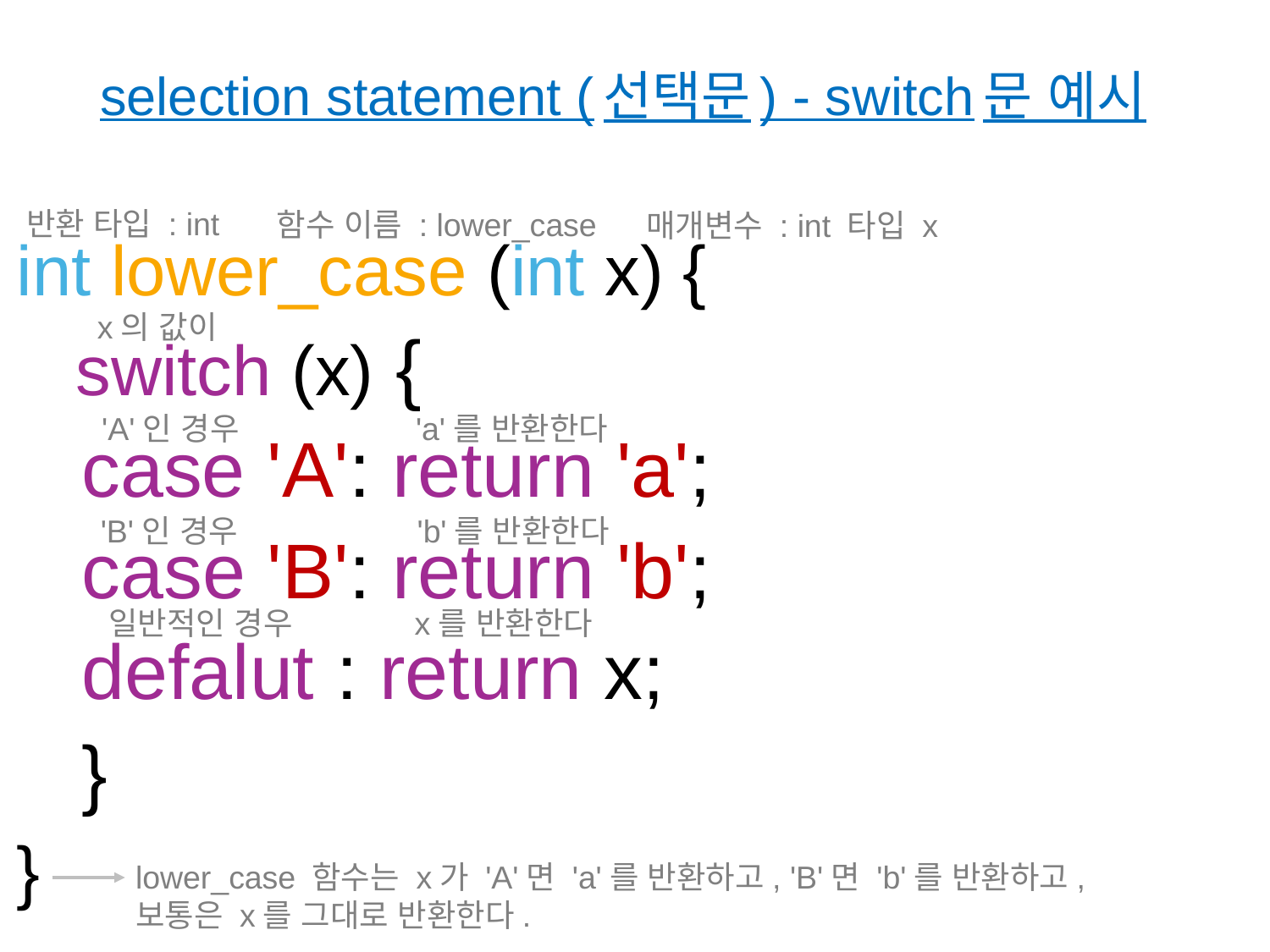

# selection statement (선택문) - switch문 예시
반환 타입 : int
함수 이름 : lower_case
매개변수 : int 타입 x
int lower_case (int x) {
   switch (x) {
   case 'A': return 'a';
   case 'B': return 'b';
   defalut : return x;
   }
}
x의 값이
'A'인 경우
'a'를 반환한다
'B'인 경우
'b'를 반환한다
일반적인 경우
x를 반환한다
lower_case 함수는 x가 'A'면 'a'를 반환하고, 'B'면 'b'를 반환하고,
보통은 x를 그대로 반환한다.